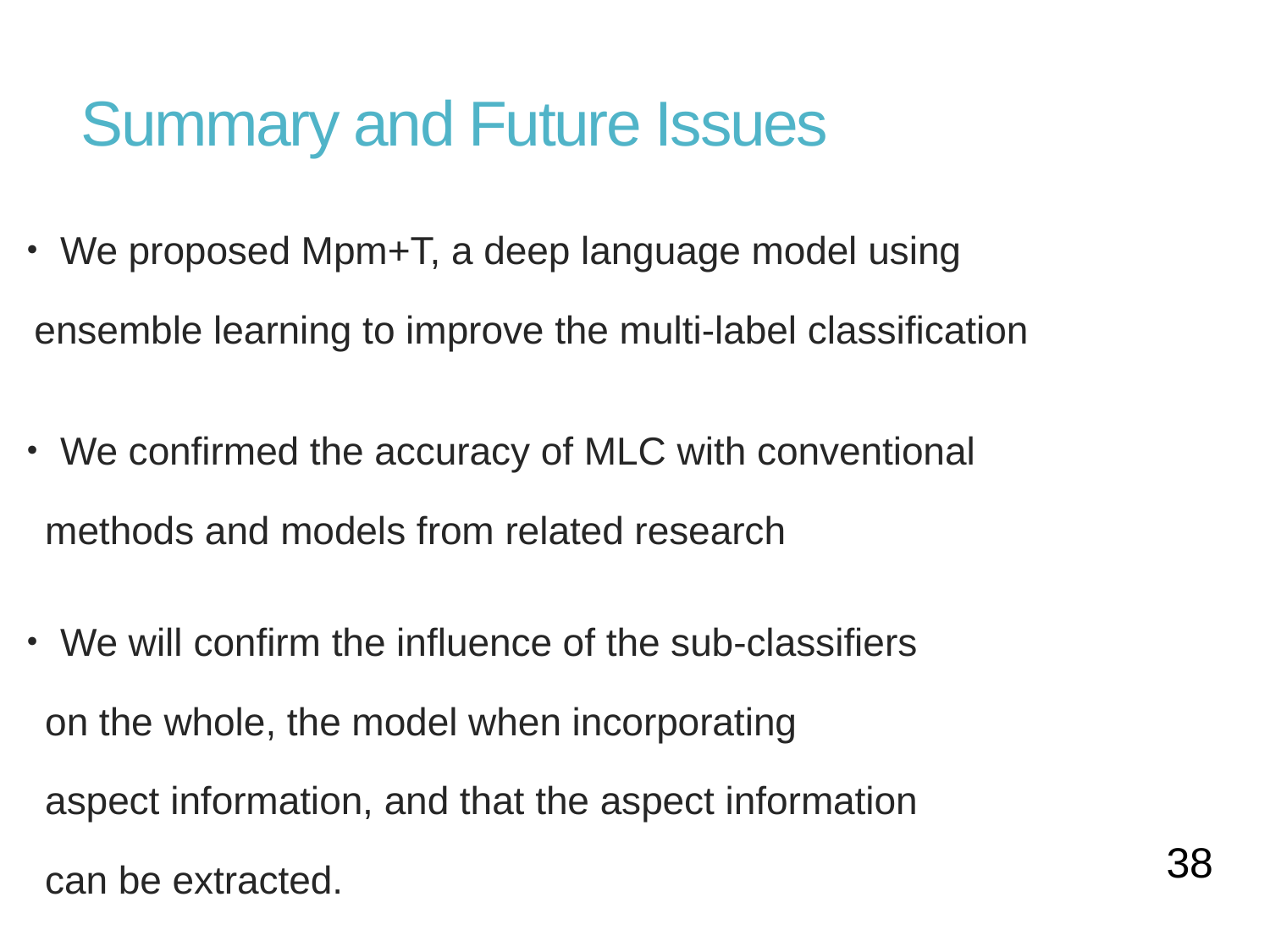

# Summary and Future Issues
・We proposed Mpm+T, a deep language model using
  ensemble learning to improve the multi-label classification

・We confirmed the accuracy of MLC with conventional
   methods and models from related research

・We will confirm the influence of the sub-classifiers
   on the whole, the model when incorporating
   aspect information, and that the aspect information
   can be extracted.
38